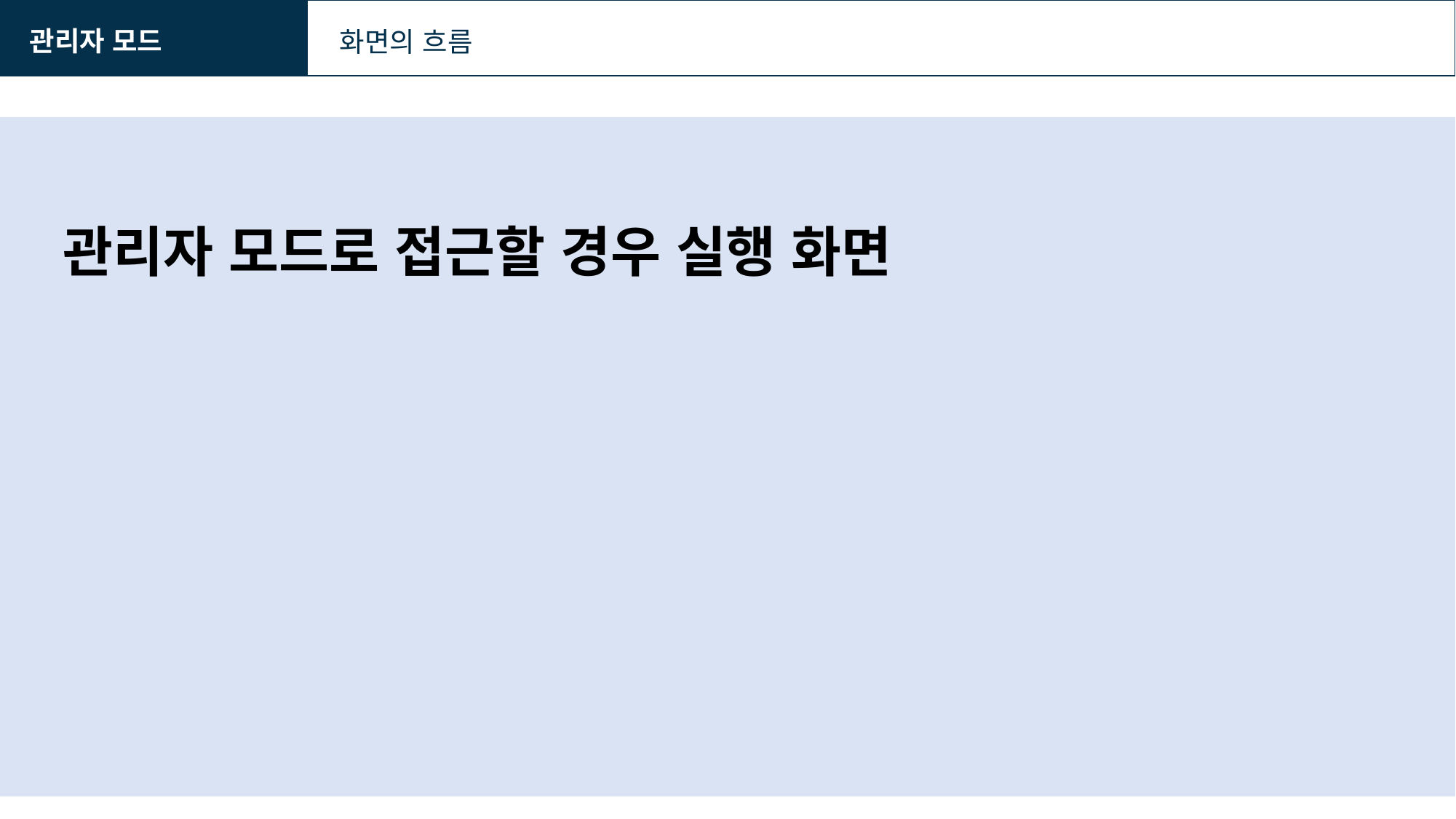

관리자 모드
  화면의 흐름

관리자 모드로 접근할 경우 실행 화면

6